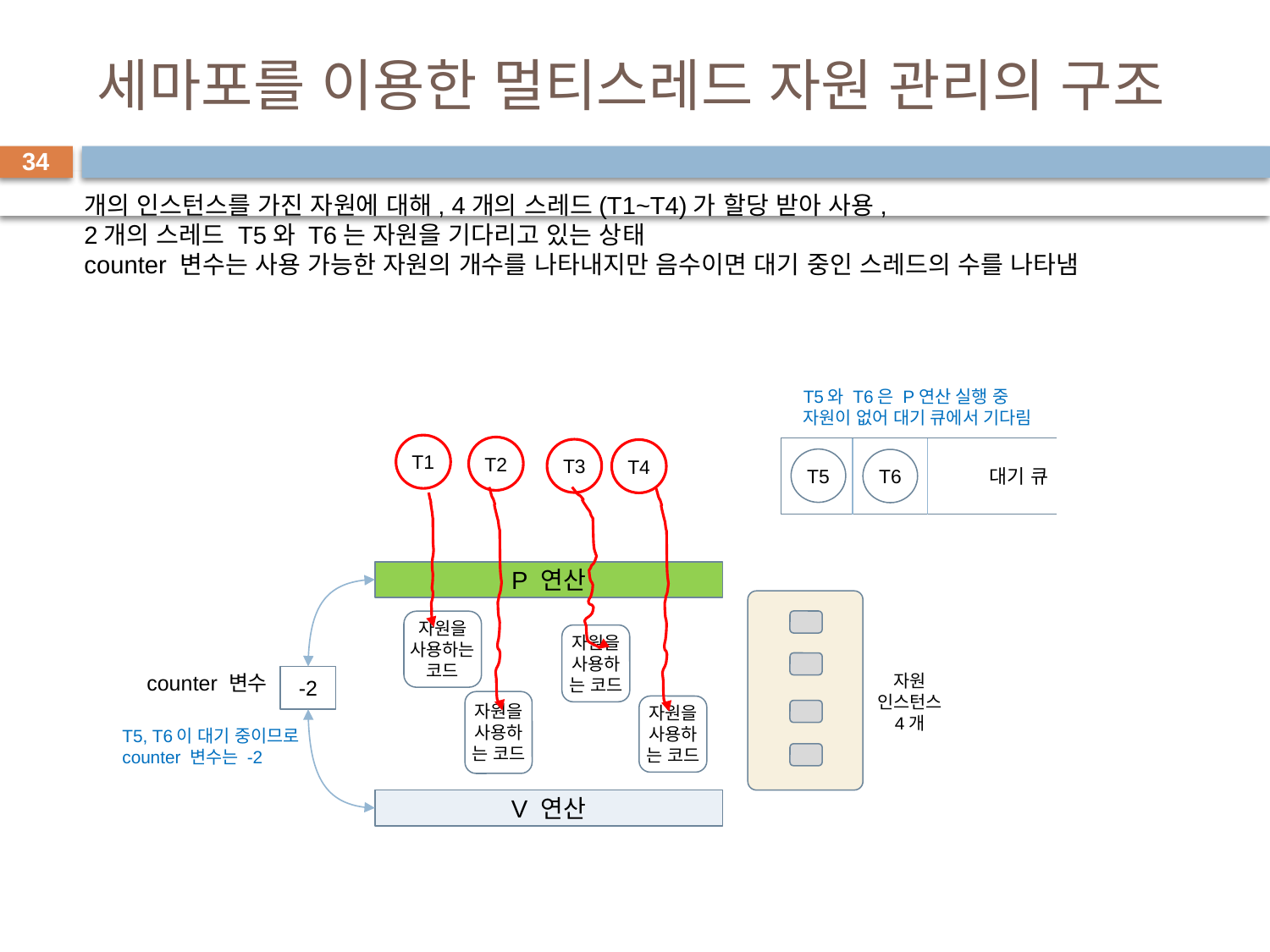

# 세마포를 이용한 멀티스레드 자원 관리의 구조
34
개의 인스턴스를 가진 자원에 대해, 4개의 스레드(T1~T4)가 할당 받아 사용,
2개의 스레드 T5와 T6는 자원을 기다리고 있는 상태
counter 변수는 사용 가능한 자원의 개수를 나타내지만 음수이면 대기 중인 스레드의 수를 나타냄
T5와 T6은 P연산 실행 중
자원이 없어 대기 큐에서 기다림

T1
T2

T3
T4
T5
T6
대기 큐

P 연산

자원을 사용하는 코드
자원을 사용하는 코드

자원
인스턴스
4개
counter 변수
-2
자원을 사용하는 코드
자원을 사용하는 코드

T5, T6이 대기 중이므로
counter 변수는 -2

V 연산